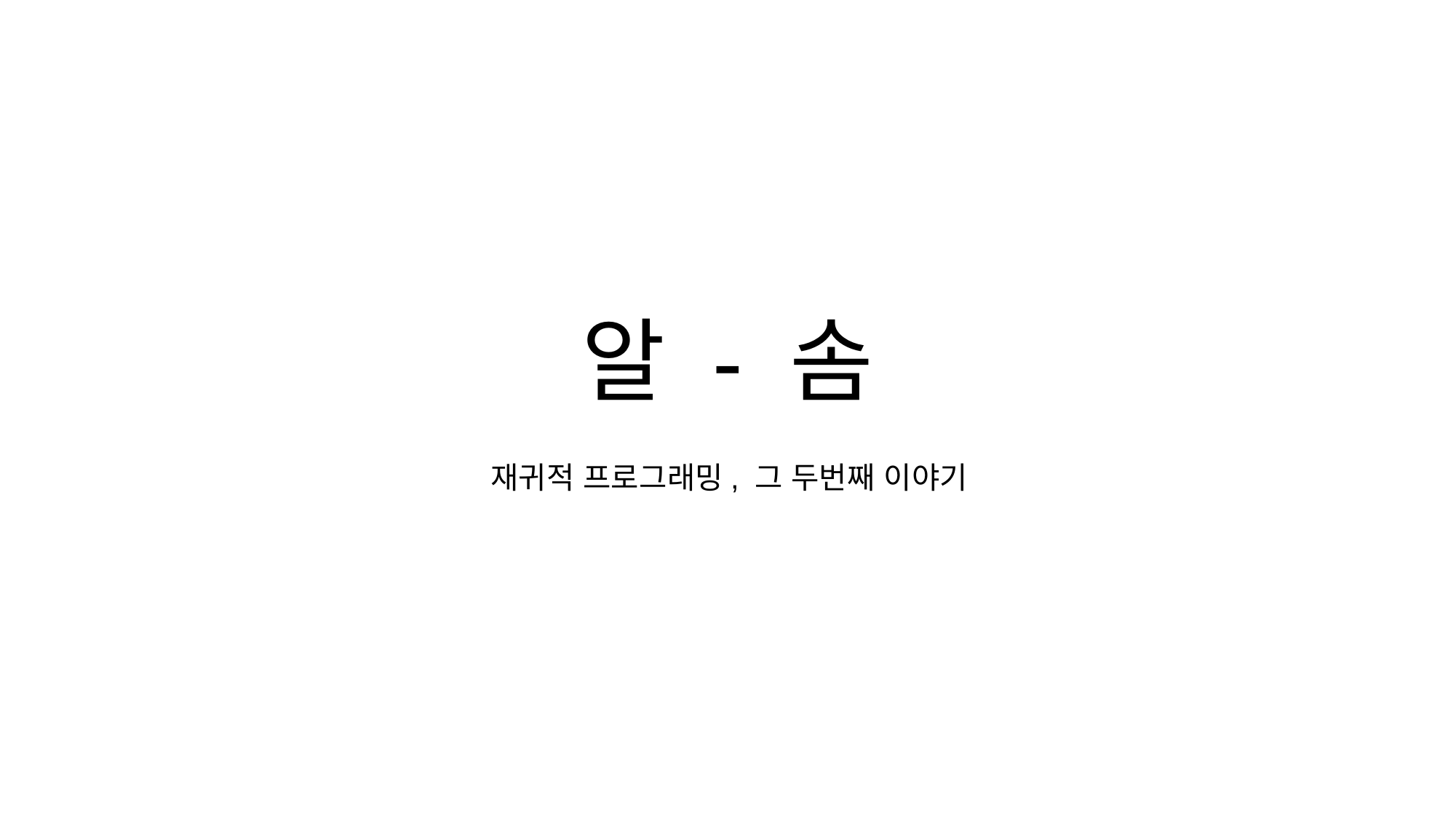

# 알 - 솜
재귀적 프로그래밍, 그 두번째 이야기